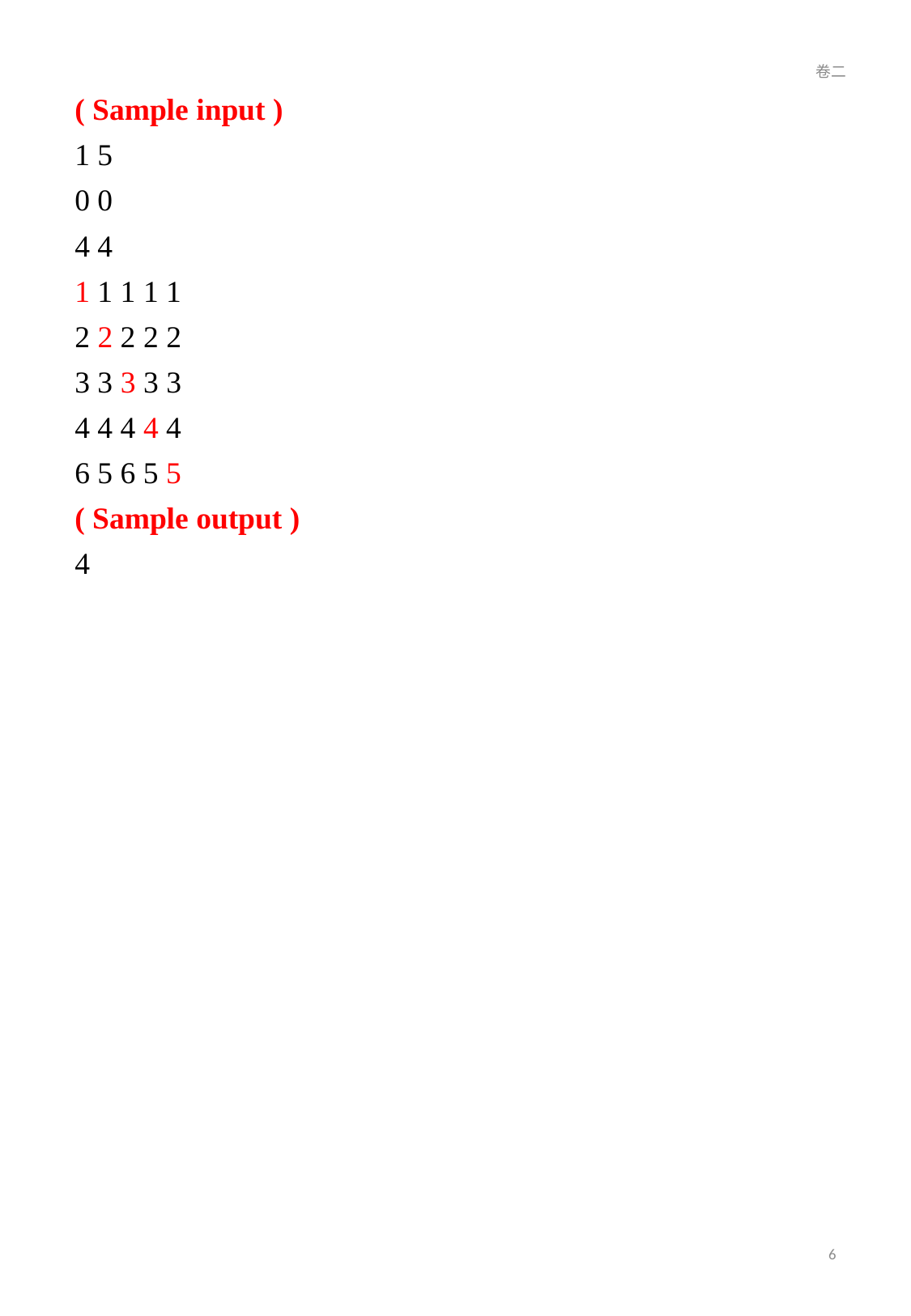

卷二
( Sample input )
1 5
0 0
4 4
1 1 1 1 1
2 2 2 2 2
3 3 3 3 3
4 4 4 4 4
6 5 6 5 5
( Sample output )
4
6